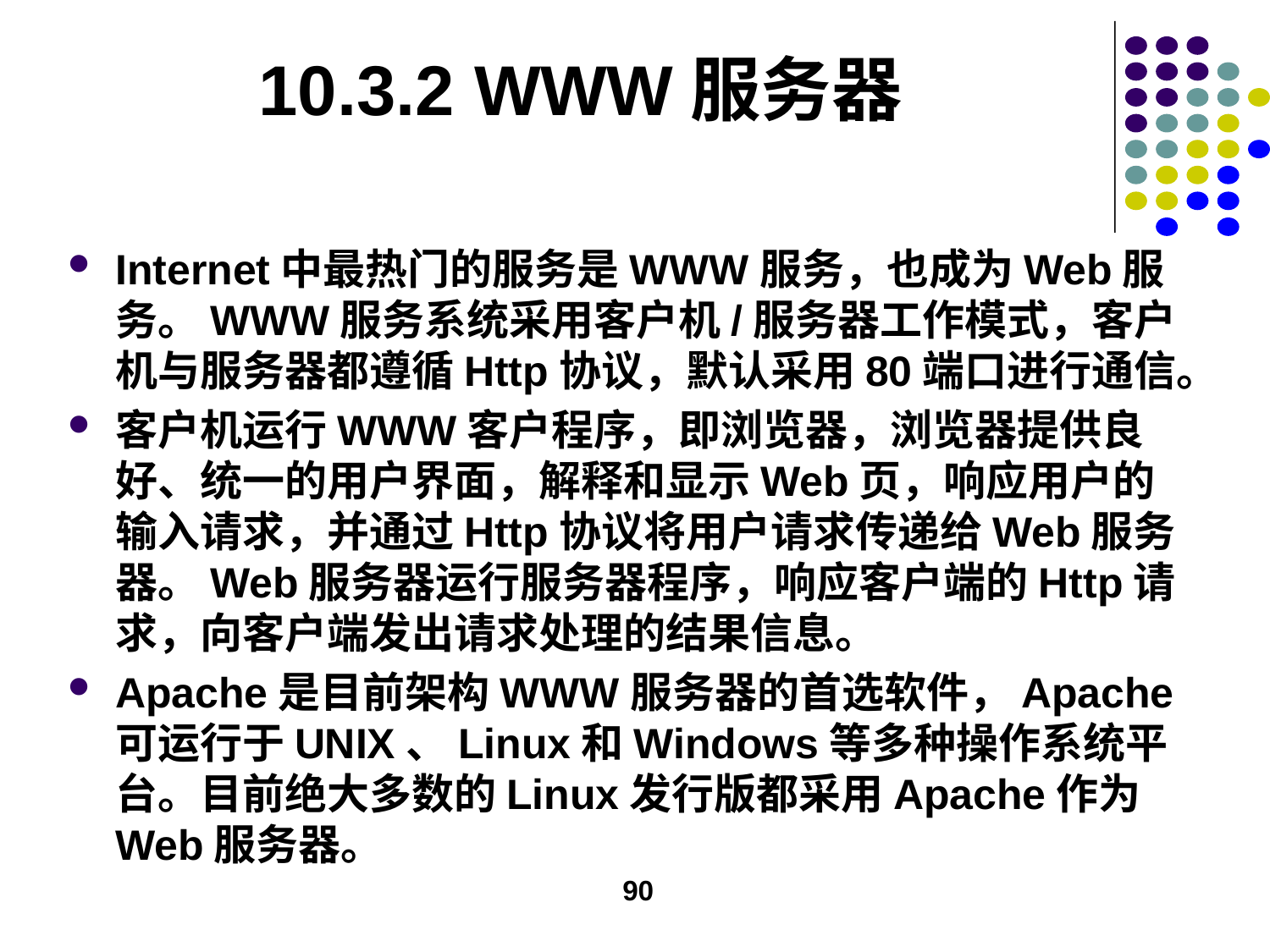

# 10.3.2 WWW服务器
Internet中最热门的服务是WWW服务，也成为Web服务。WWW服务系统采用客户机/服务器工作模式，客户机与服务器都遵循Http协议，默认采用80端口进行通信。
客户机运行WWW客户程序，即浏览器，浏览器提供良好、统一的用户界面，解释和显示Web页，响应用户的输入请求，并通过Http协议将用户请求传递给Web服务器。Web服务器运行服务器程序，响应客户端的Http请求，向客户端发出请求处理的结果信息。
Apache是目前架构WWW服务器的首选软件，Apache可运行于UNIX、Linux和Windows等多种操作系统平台。目前绝大多数的Linux发行版都采用Apache作为Web服务器。
90